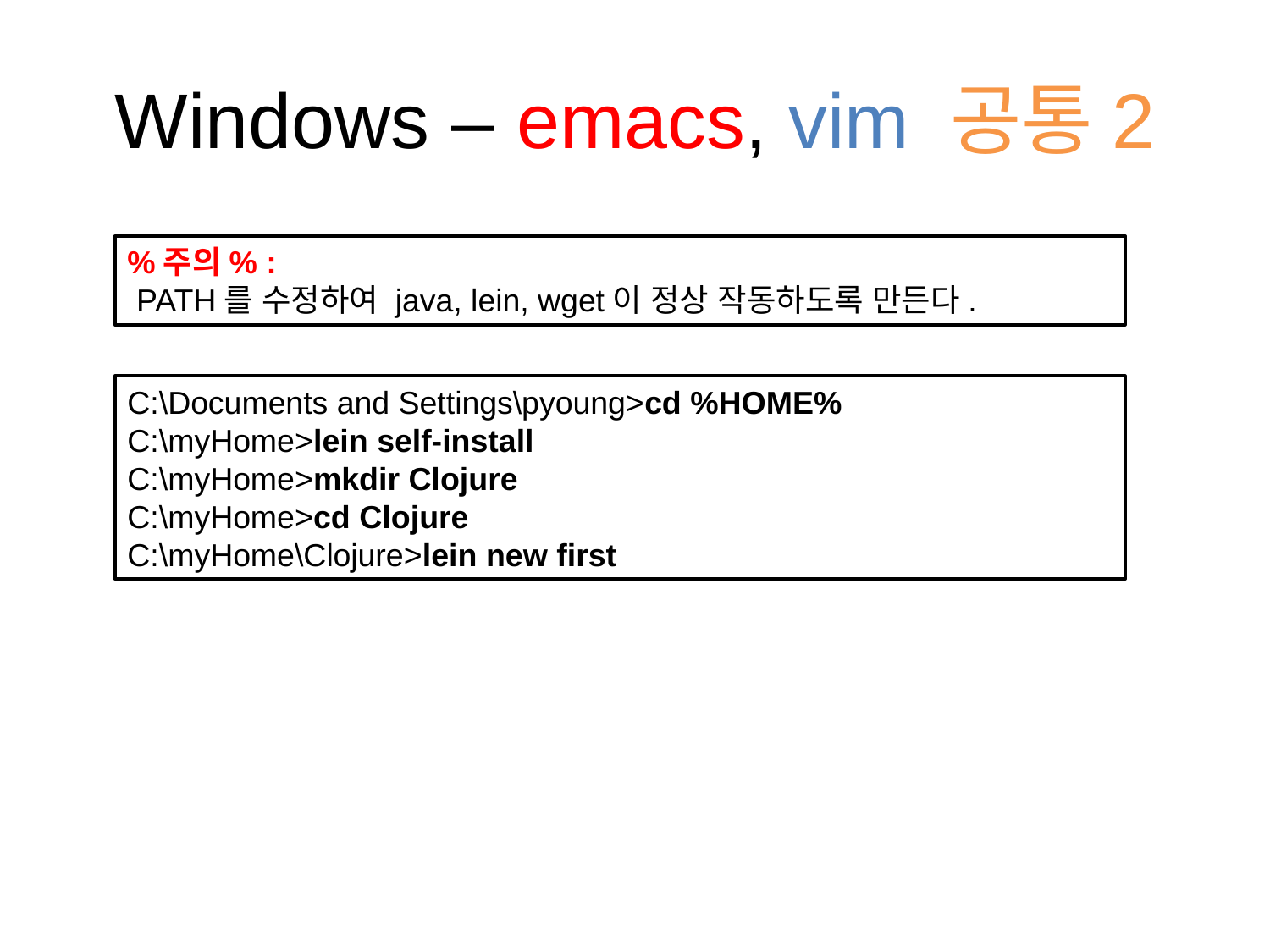

# Windows – emacs, vim 공통2
%주의% :
 PATH를 수정하여 java, lein, wget이 정상 작동하도록 만든다.
C:\Documents and Settings\pyoung>cd %HOME%
C:\myHome>lein self-install
C:\myHome>mkdir Clojure
C:\myHome>cd Clojure
C:\myHome\Clojure>lein new first